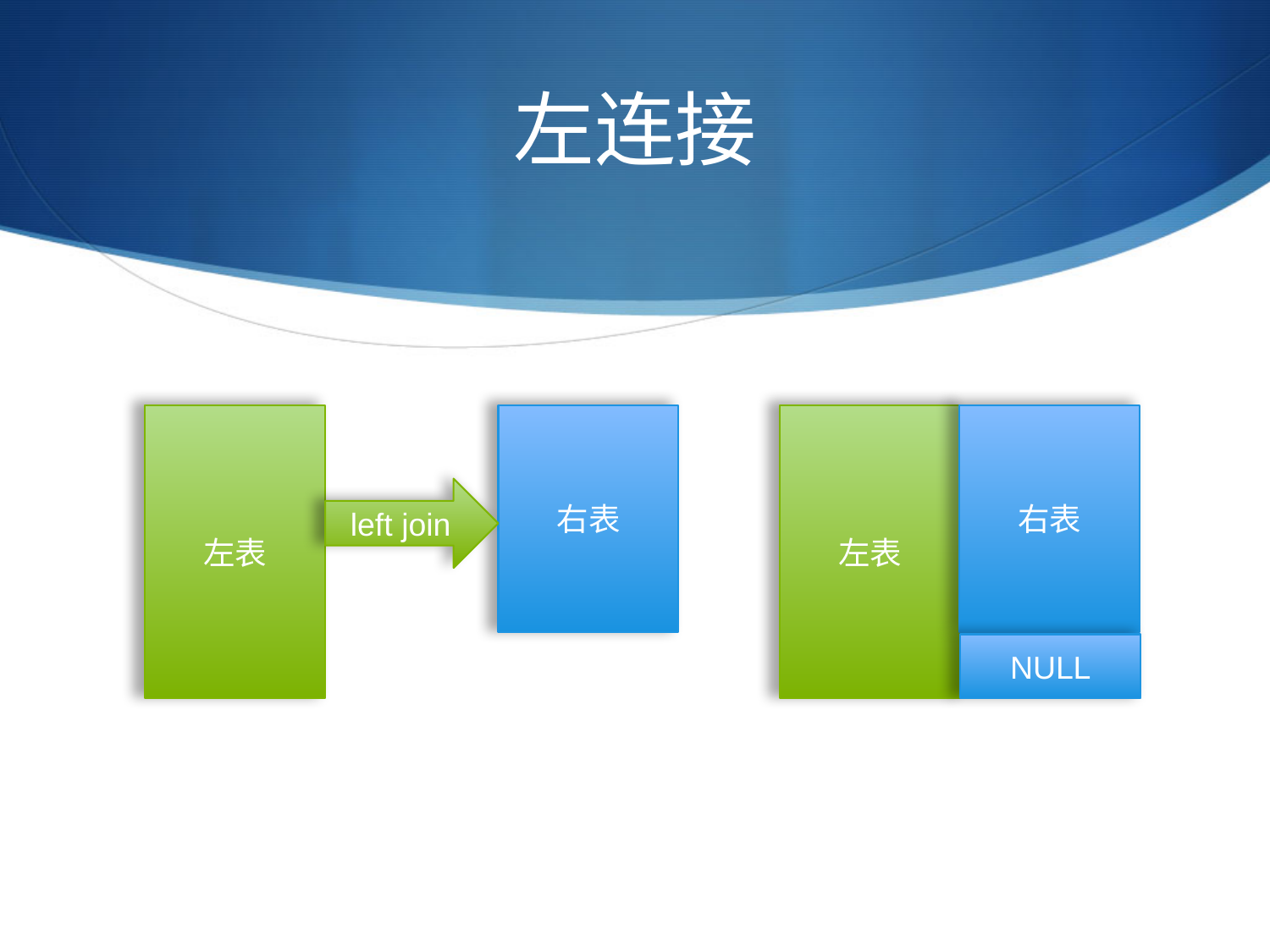

# 左连接
左表
右表
左表
右表
left join
NULL